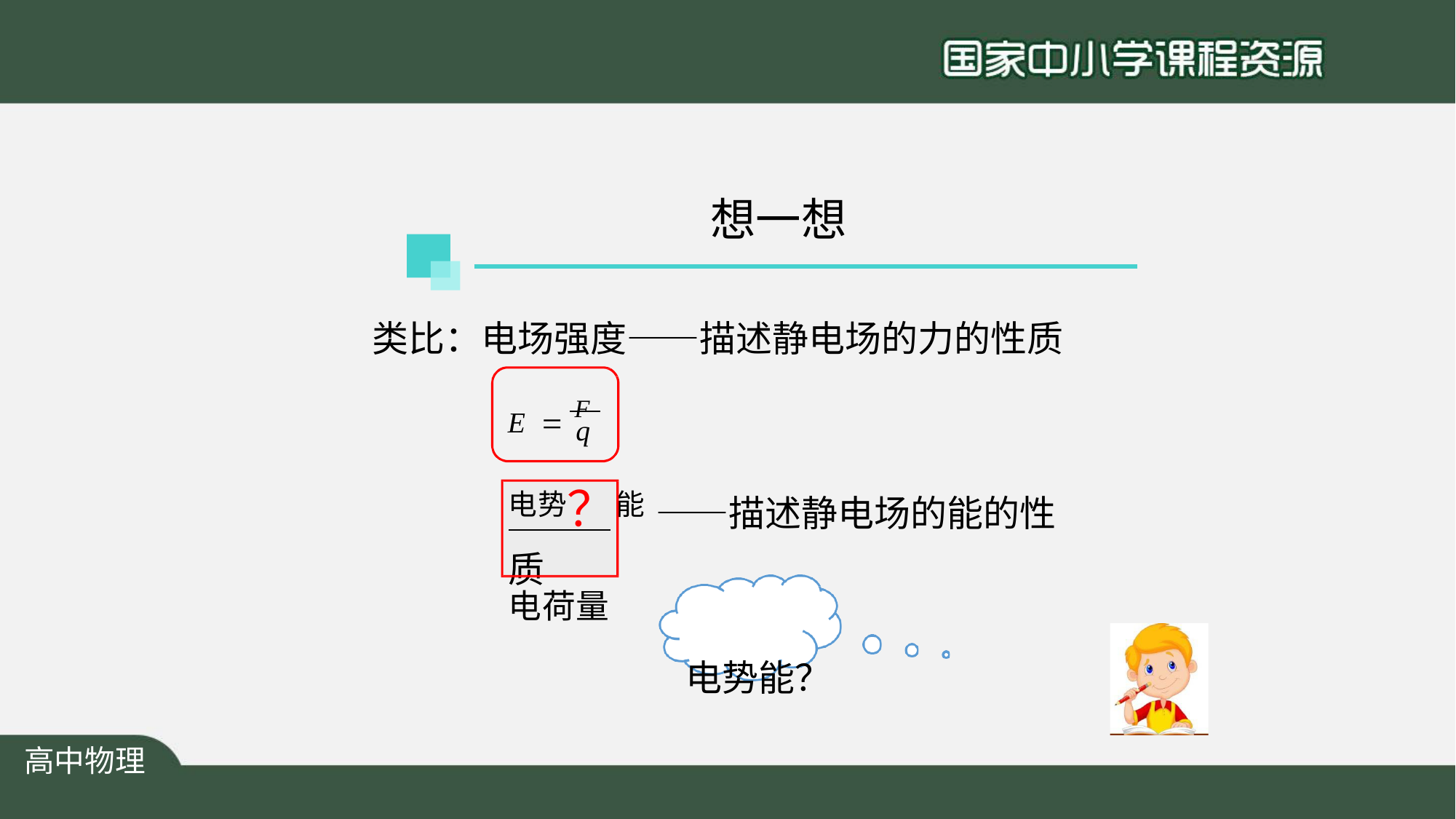

# 想一想

类比：电场强度——描述静电场的力的性质

E  =	F
q

电势？能 ——描述静电场的能的性质
电荷量
电势能？

高中物理